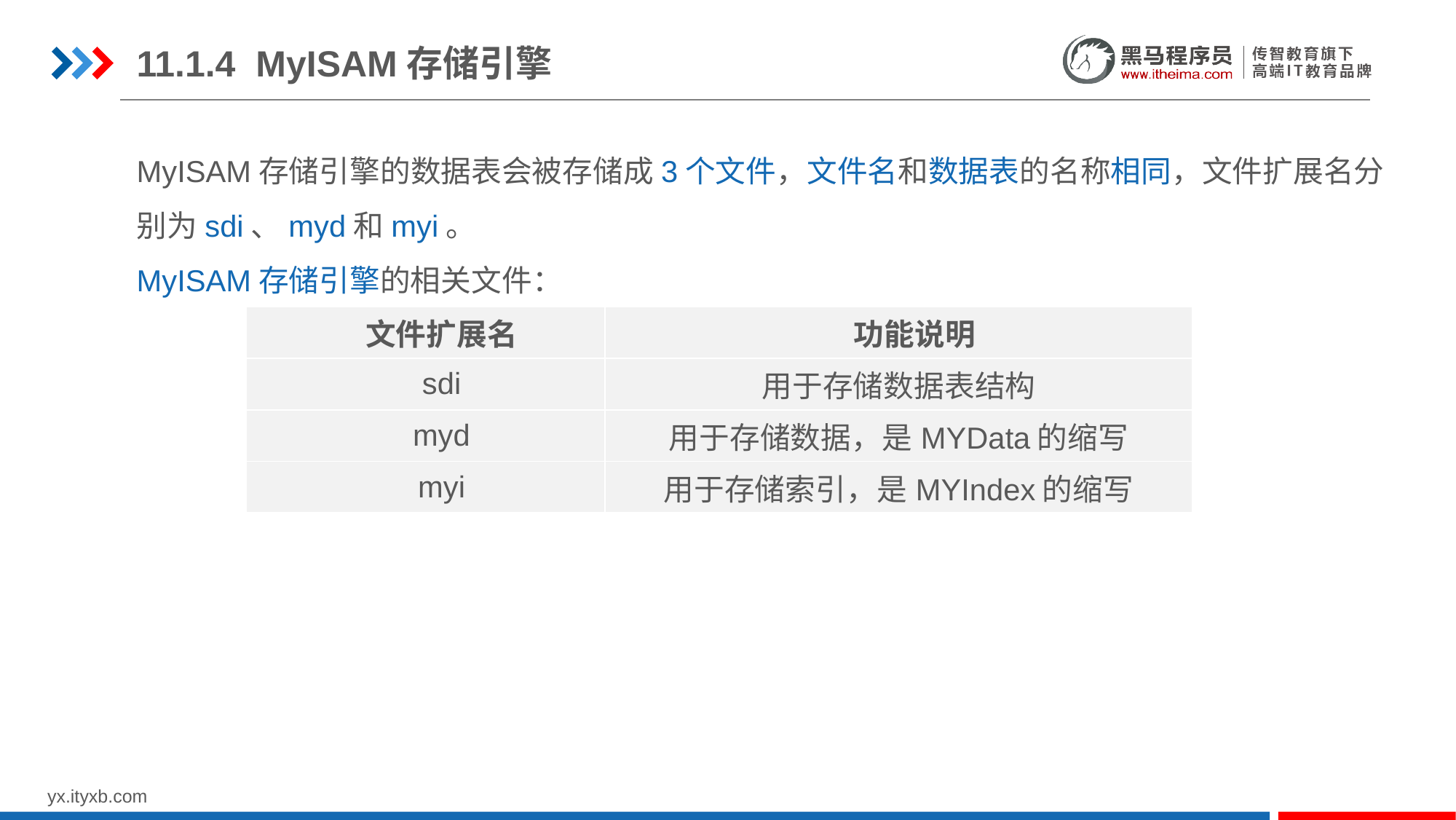

11.1.4  MyISAM存储引擎
MyISAM存储引擎的数据表会被存储成3个文件，文件名和数据表的名称相同，文件扩展名分别为sdi、myd和myi。
MyISAM存储引擎的相关文件：
| 文件扩展名 | 功能说明 |
| --- | --- |
| sdi | 用于存储数据表结构 |
| myd | 用于存储数据，是MYData的缩写 |
| myi | 用于存储索引，是MYIndex的缩写 |